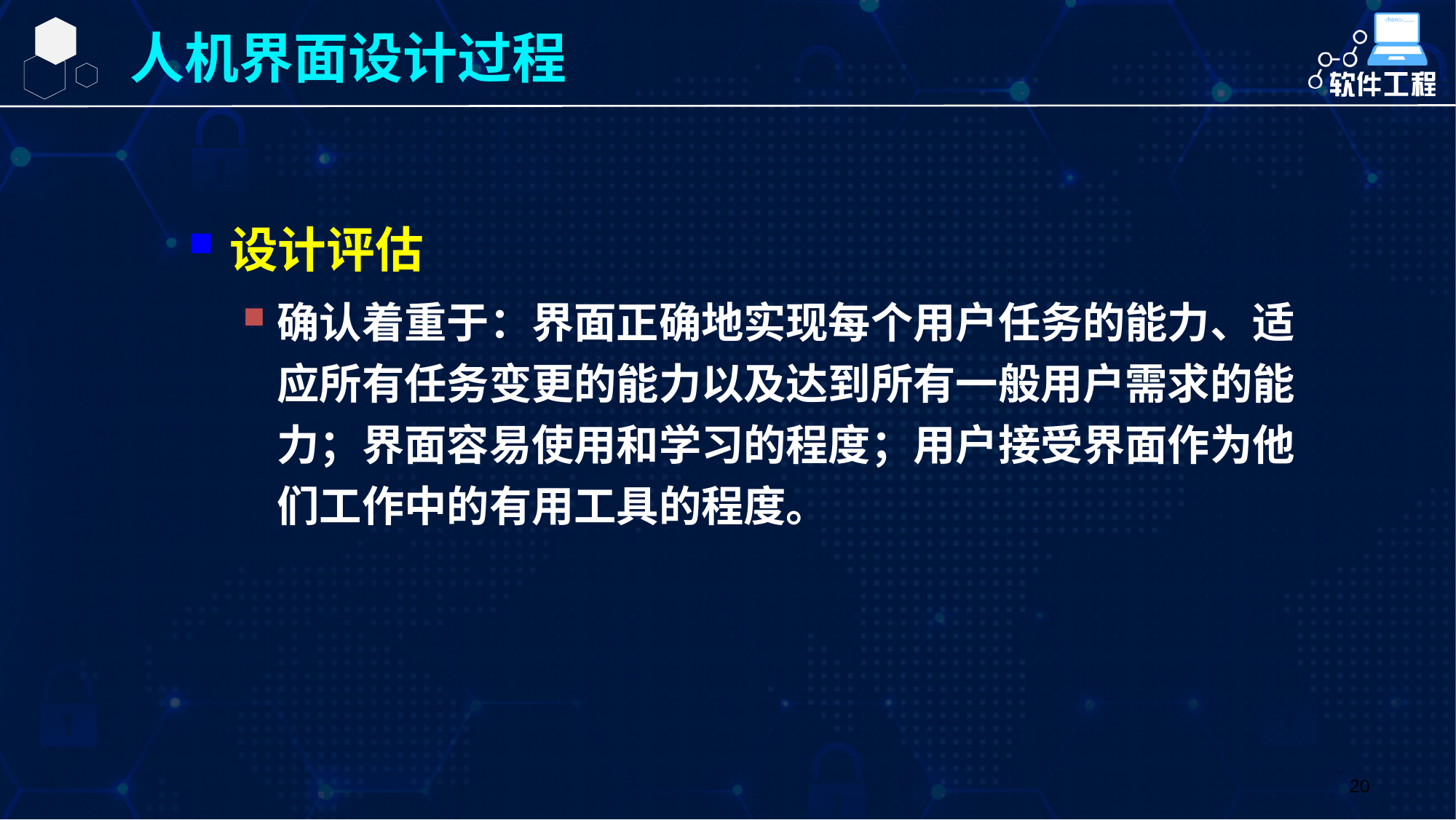

人机界面设计过程
设计评估
确认着重于：界面正确地实现每个用户任务的能力、适应所有任务变更的能力以及达到所有一般用户需求的能力；界面容易使用和学习的程度；用户接受界面作为他们工作中的有用工具的程度。
20